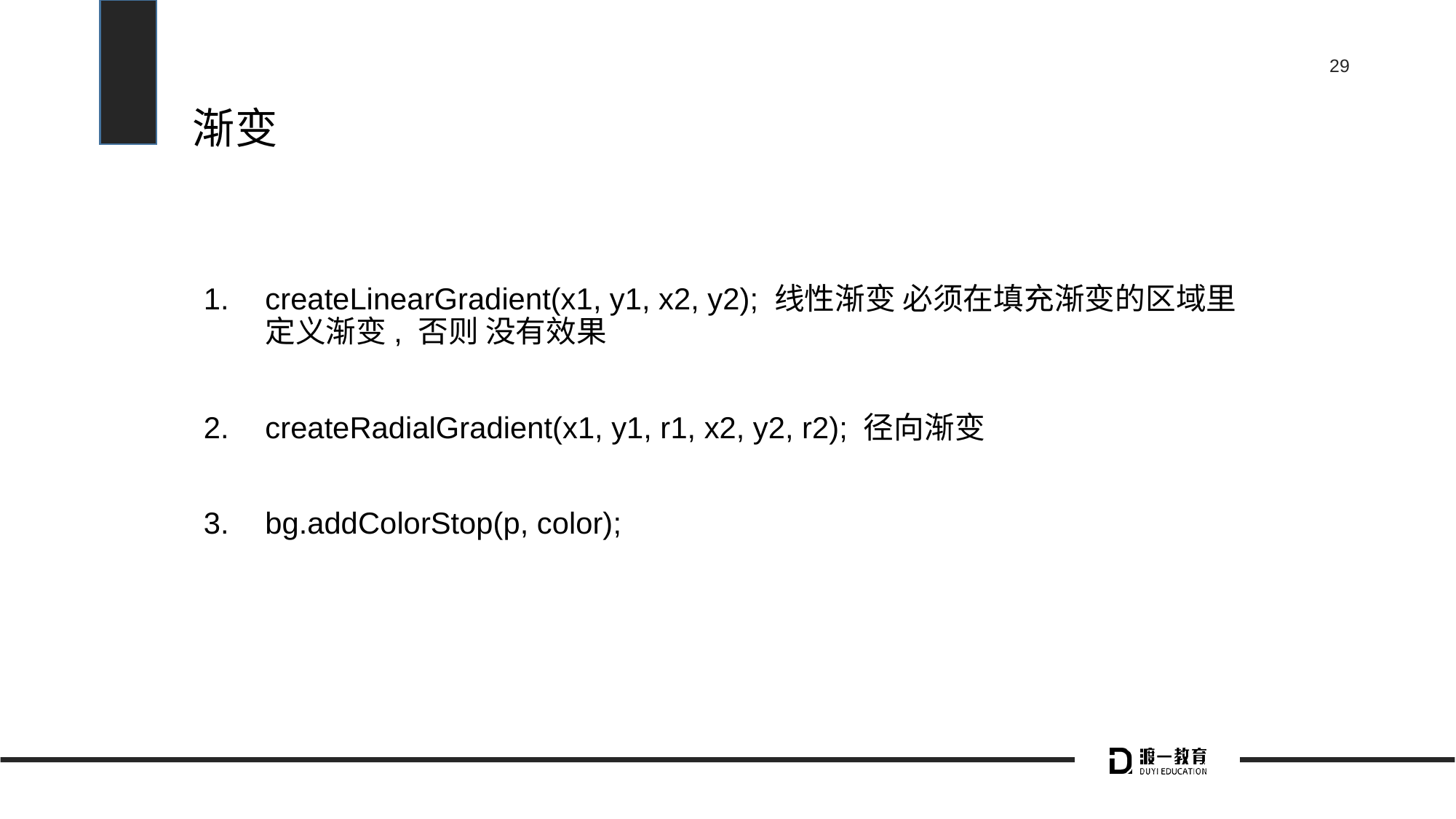

# 渐变

createLinearGradient(x1, y1, x2, y2); 线性渐变 必须在填充渐变的区域里定义渐变, 否则 没有效果

createRadialGradient(x1, y1, r1, x2, y2, r2); 径向渐变

bg.addColorStop(p, color);